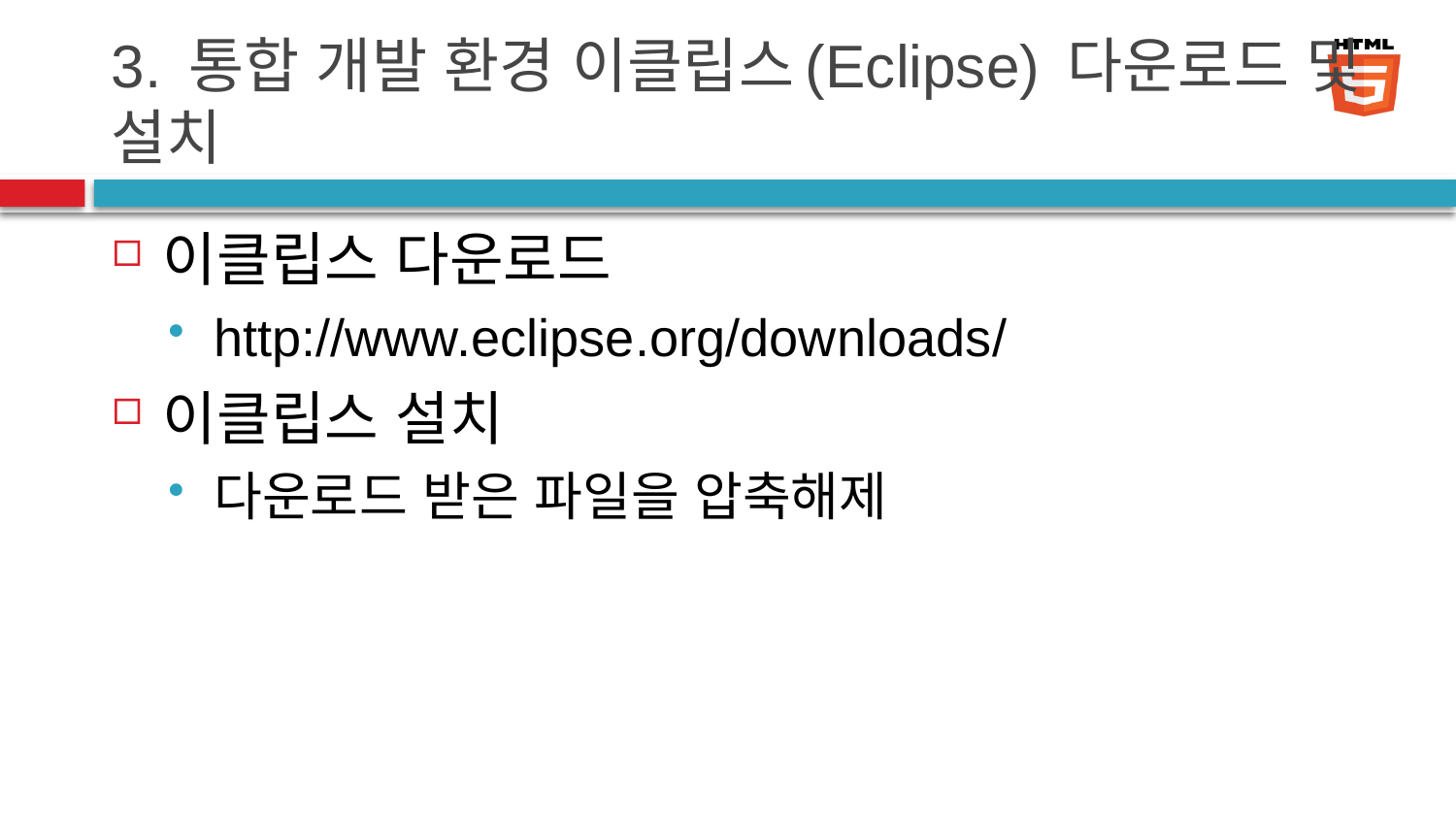

# 3. 통합 개발 환경 이클립스(Eclipse) 다운로드 및 설치
이클립스 다운로드
http://www.eclipse.org/downloads/
이클립스 설치
다운로드 받은 파일을 압축해제